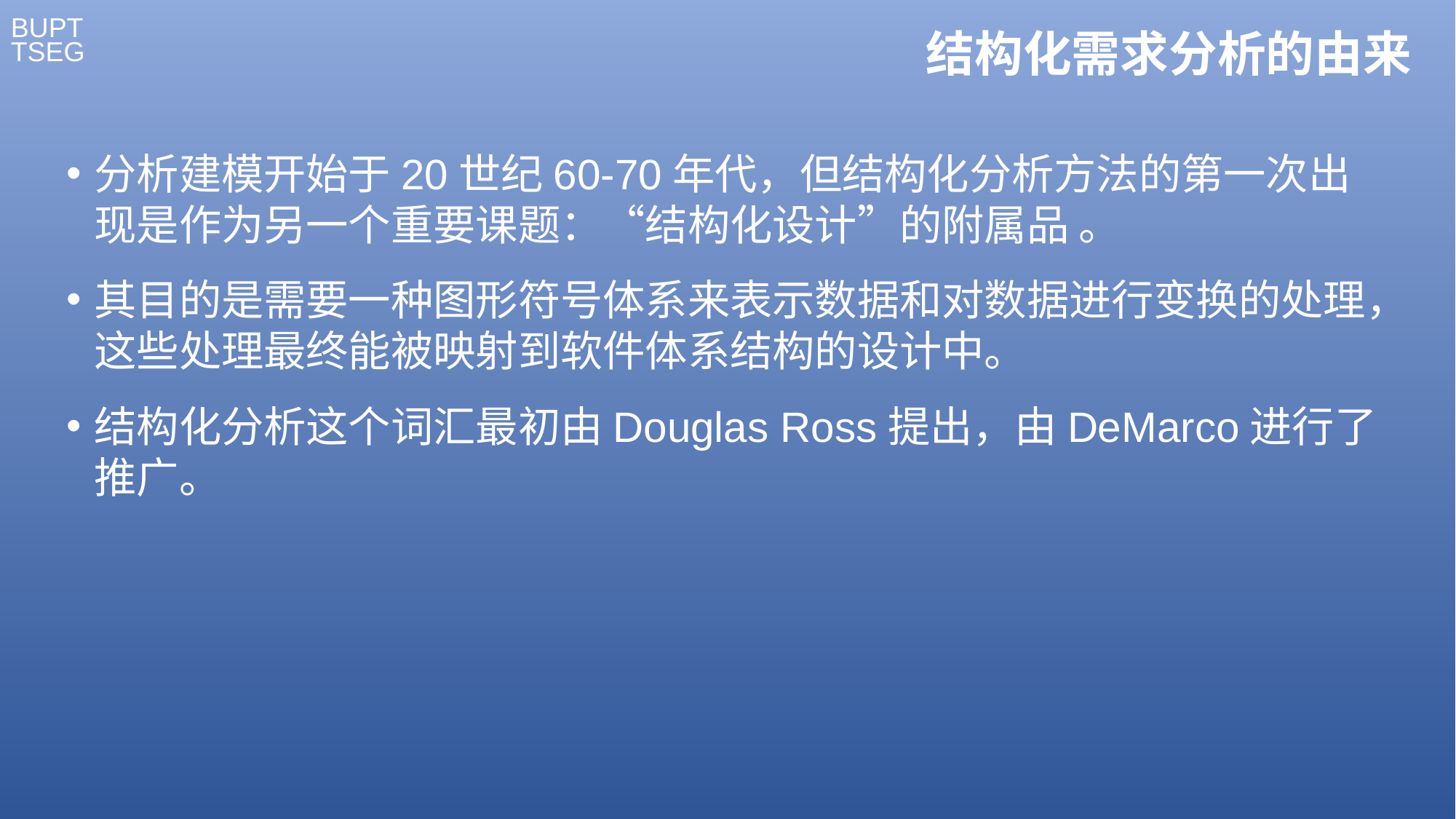

# 结构化需求分析的由来
分析建模开始于20世纪60-70年代，但结构化分析方法的第一次出现是作为另一个重要课题：“结构化设计”的附属品 。
其目的是需要一种图形符号体系来表示数据和对数据进行变换的处理，这些处理最终能被映射到软件体系结构的设计中。
结构化分析这个词汇最初由Douglas Ross提出，由DeMarco进行了推广。